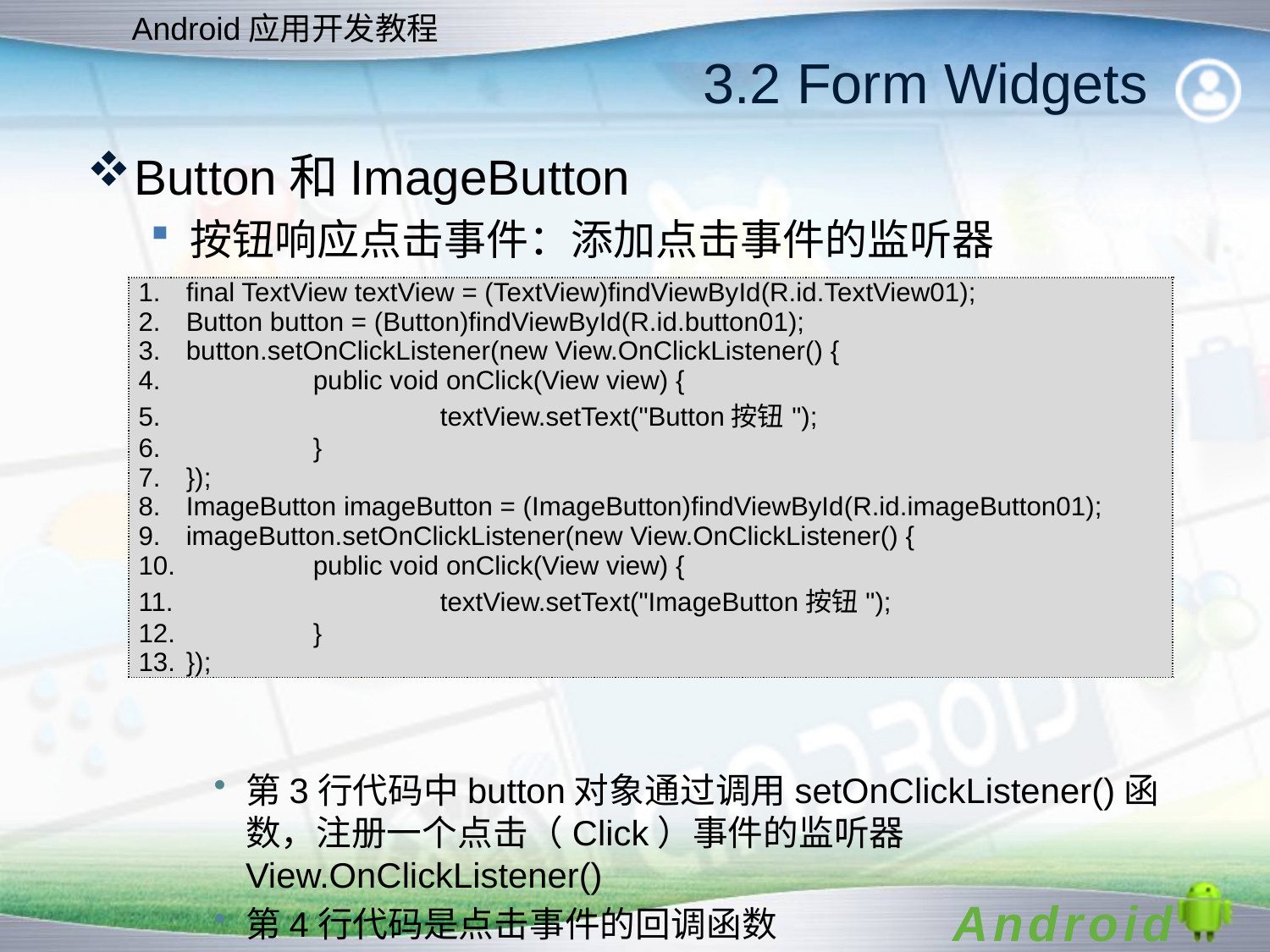

3.2 Form Widgets
Button和ImageButton
按钮响应点击事件：添加点击事件的监听器

第3行代码中button对象通过调用setOnClickListener()函数，注册一个点击（Click）事件的监听器View.OnClickListener()
第4行代码是点击事件的回调函数
第5行代码将TextView的显示内容更改为“Button按钮”
| final TextView textView = (TextView)findViewById(R.id.TextView01); Button button = (Button)findViewById(R.id.button01); button.setOnClickListener(new View.OnClickListener() { public void onClick(View view) { textView.setText("Button按钮"); } }); ImageButton imageButton = (ImageButton)findViewById(R.id.imageButton01); imageButton.setOnClickListener(new View.OnClickListener() { public void onClick(View view) { textView.setText("ImageButton按钮"); } }); |
| --- |